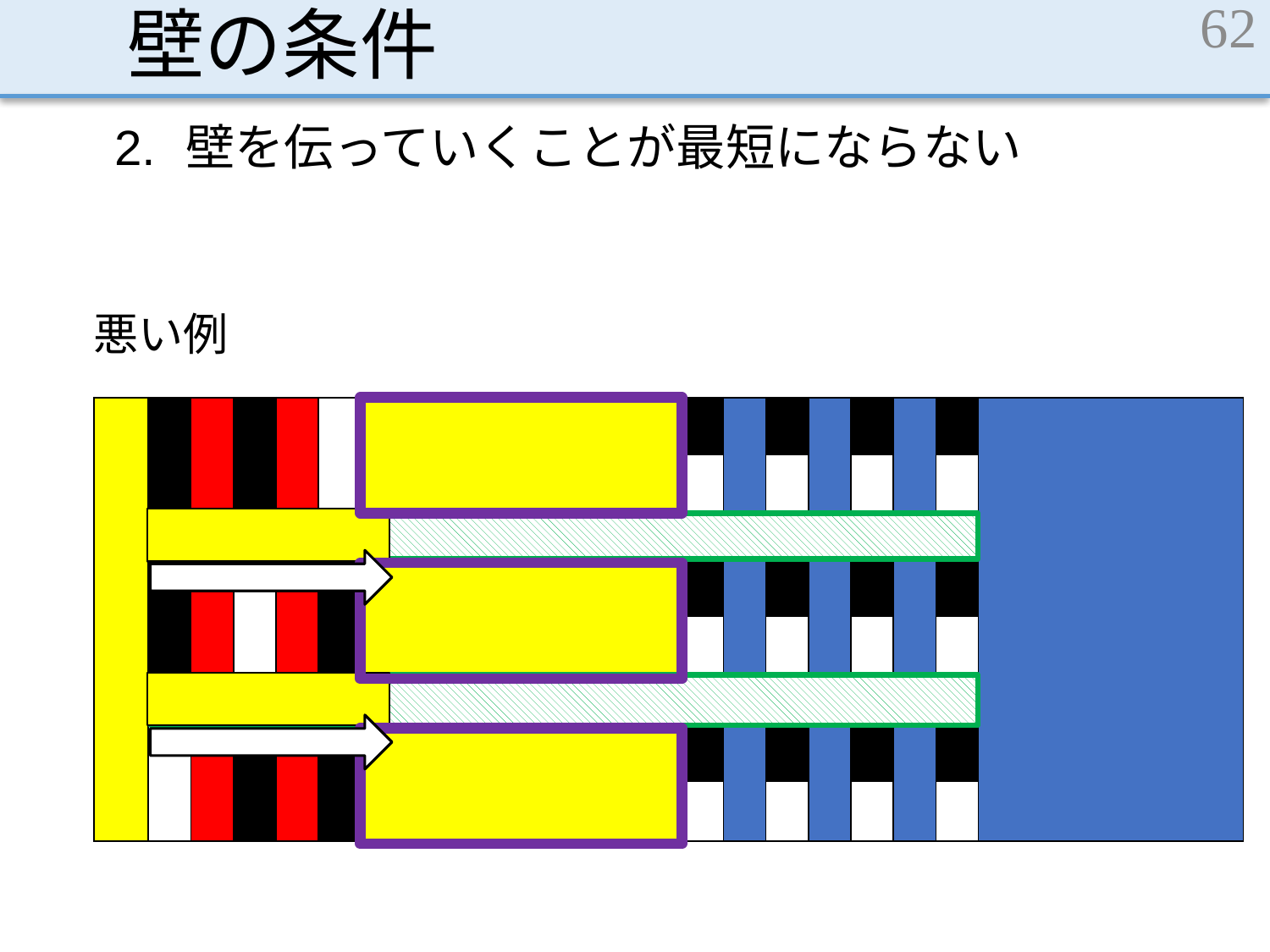

# 壁の条件
62
壁を伝っていくことが最短にならない
悪い例
|  |  |  |  |  |  |  |  |  |  |  |  |  |  |  |
| --- | --- | --- | --- | --- | --- | --- | --- | --- | --- | --- | --- | --- | --- | --- |
|  |  |  |  |  |  |  |  |  |  |  |  |  |  |  |
|  |  |  |  |  |  |  |  |  |  |  |  |  |  |  |
|  |  |  |  |  |  |  |  |  |  |  |  |  |  |  |
|  |  |  |  |  |  |  |  |  |  |  |  |  |  |  |
|  |  |  |  |  |  |  |  |  |  |  |  |  |  |  |
|  |  |  |  |  |  |  |  |  |  |  |  |  |  |  |
|  |  |  |  |  |  |  |  |  |  |  |  |  |  |  |